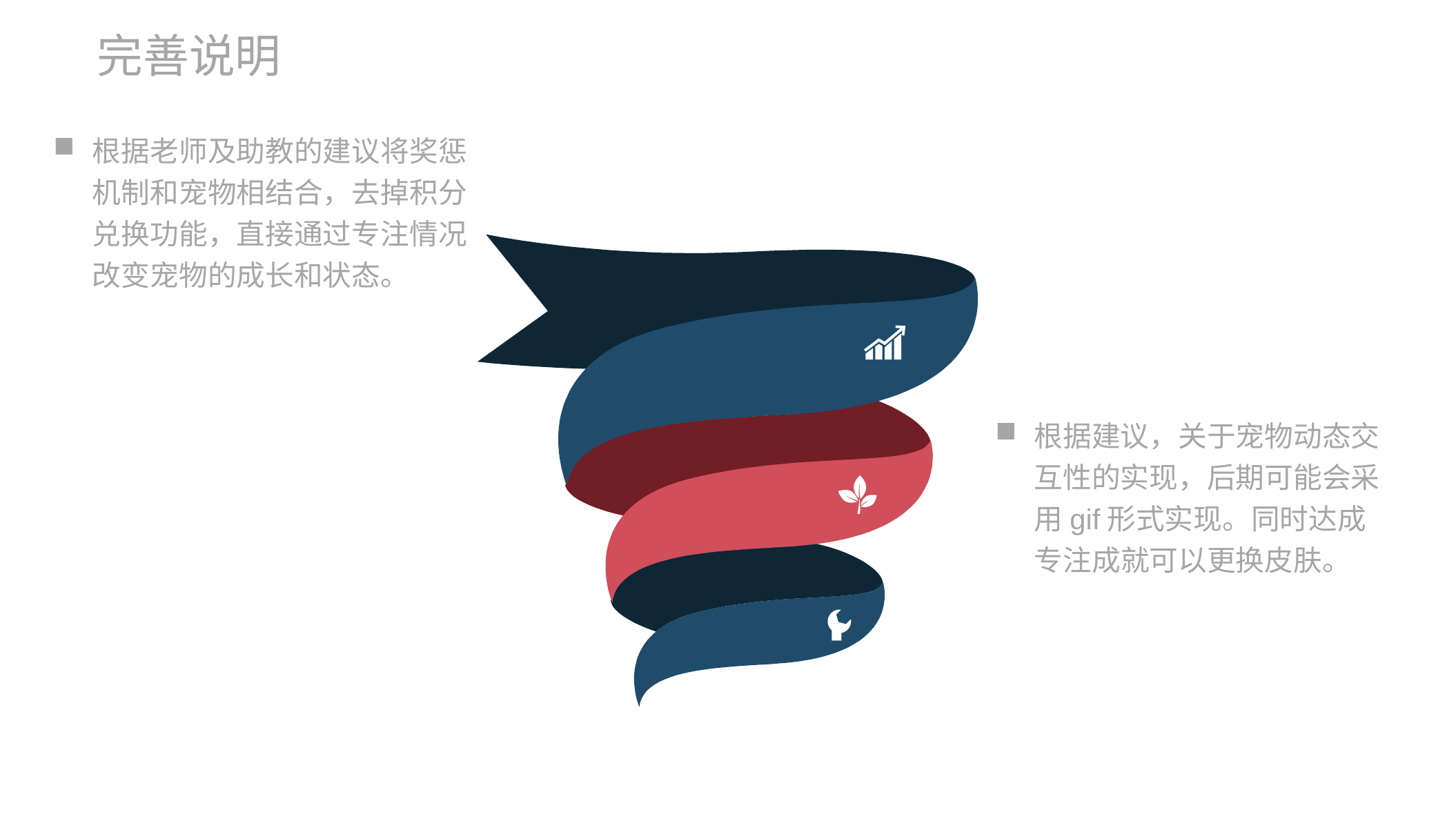

完善说明
根据老师及助教的建议将奖惩机制和宠物相结合，去掉积分兑换功能，直接通过专注情况改变宠物的成长和状态。

根据建议，关于宠物动态交互性的实现，后期可能会采用gif形式实现。同时达成专注成就可以更换皮肤。